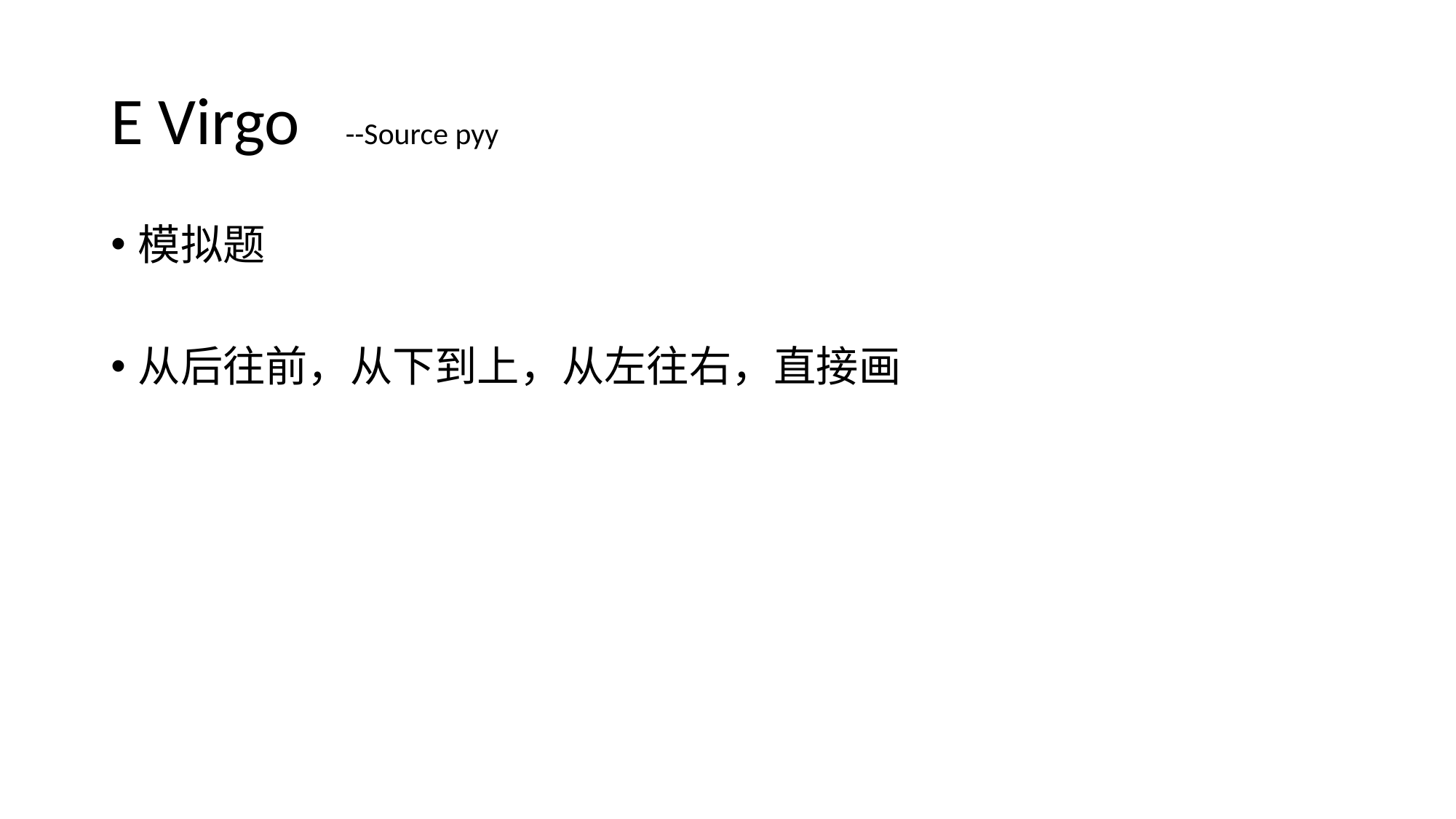

# E Virgo   --Source pyy
模拟题

从后往前，从下到上，从左往右，直接画